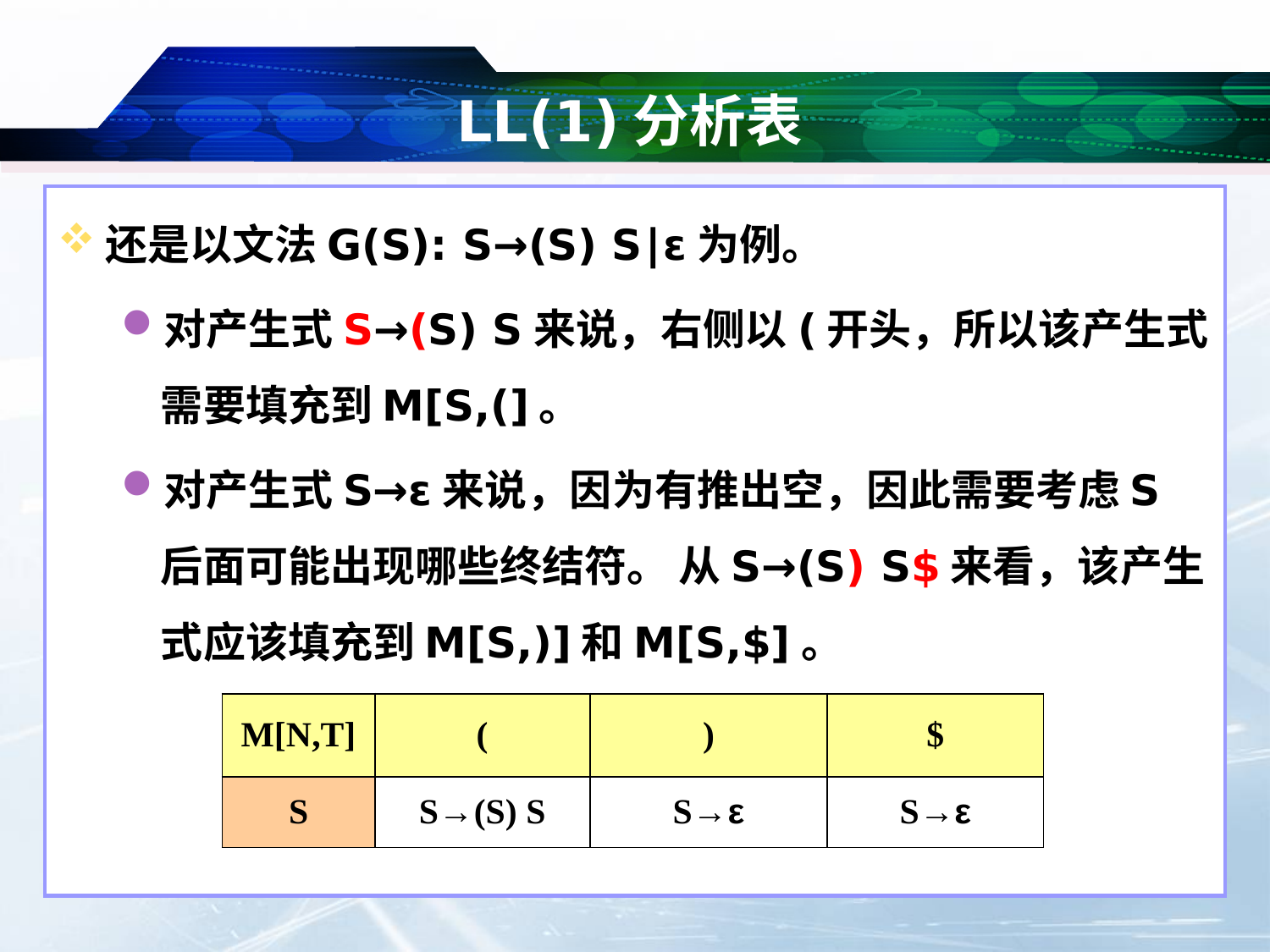

# LL(1)分析表
还是以文法G(S): S→(S) S∣ε为例。
对产生式S→(S) S来说，右侧以(开头，所以该产生式需要填充到M[S,(]。
对产生式S→ε来说，因为有推出空，因此需要考虑S后面可能出现哪些终结符。 从S→(S) S$来看，该产生式应该填充到M[S,)]和M[S,$]。

| M[N,T] | ( | ) | $ |
| --- | --- | --- | --- |
| S | S→(S) S | S→ε | S→ε |